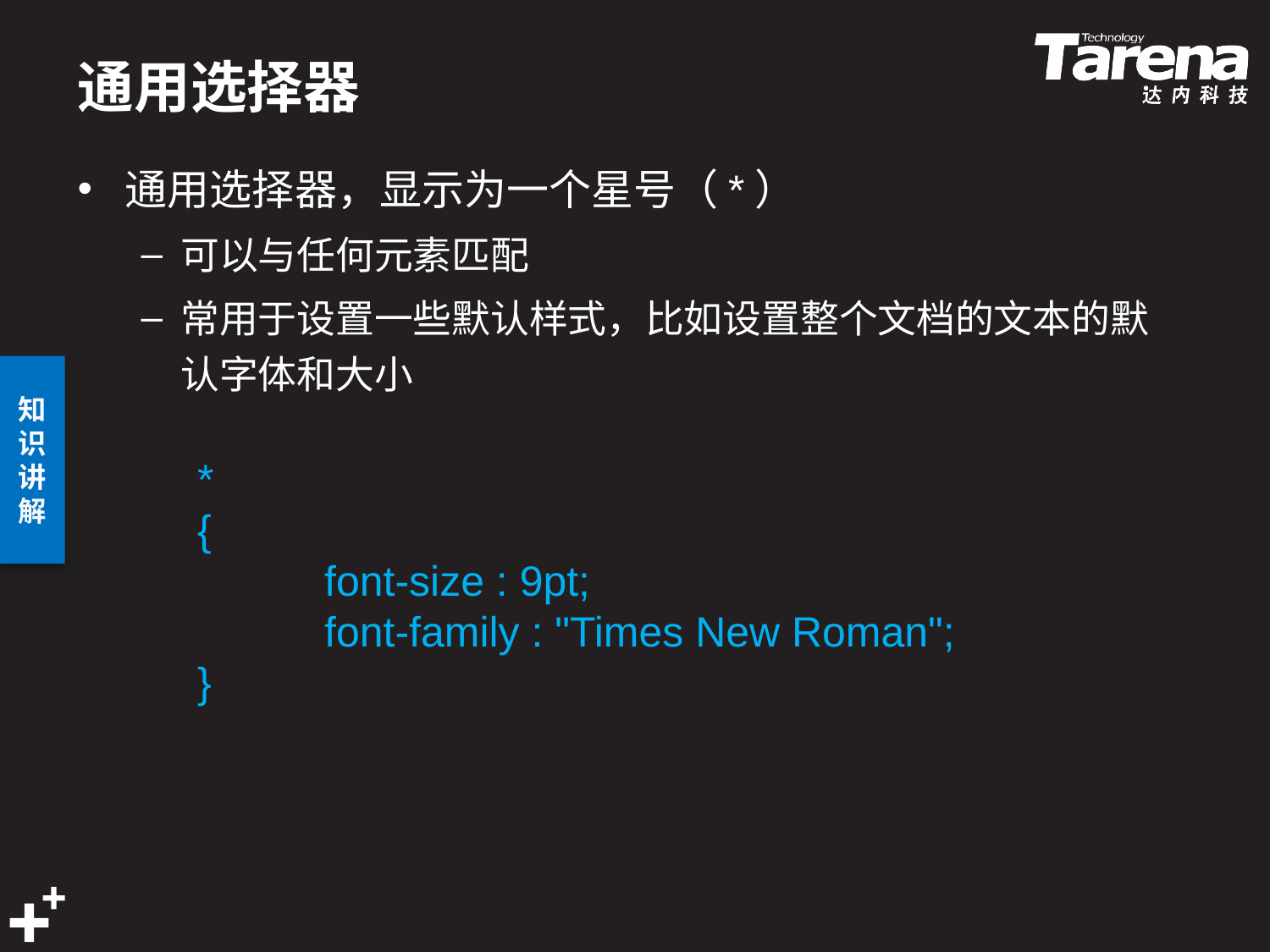

# 通用选择器
通用选择器，显示为一个星号（*）
可以与任何元素匹配
常用于设置一些默认样式，比如设置整个文档的文本的默认字体和大小
*
{
	font-size : 9pt;
	font-family : "Times New Roman";
}